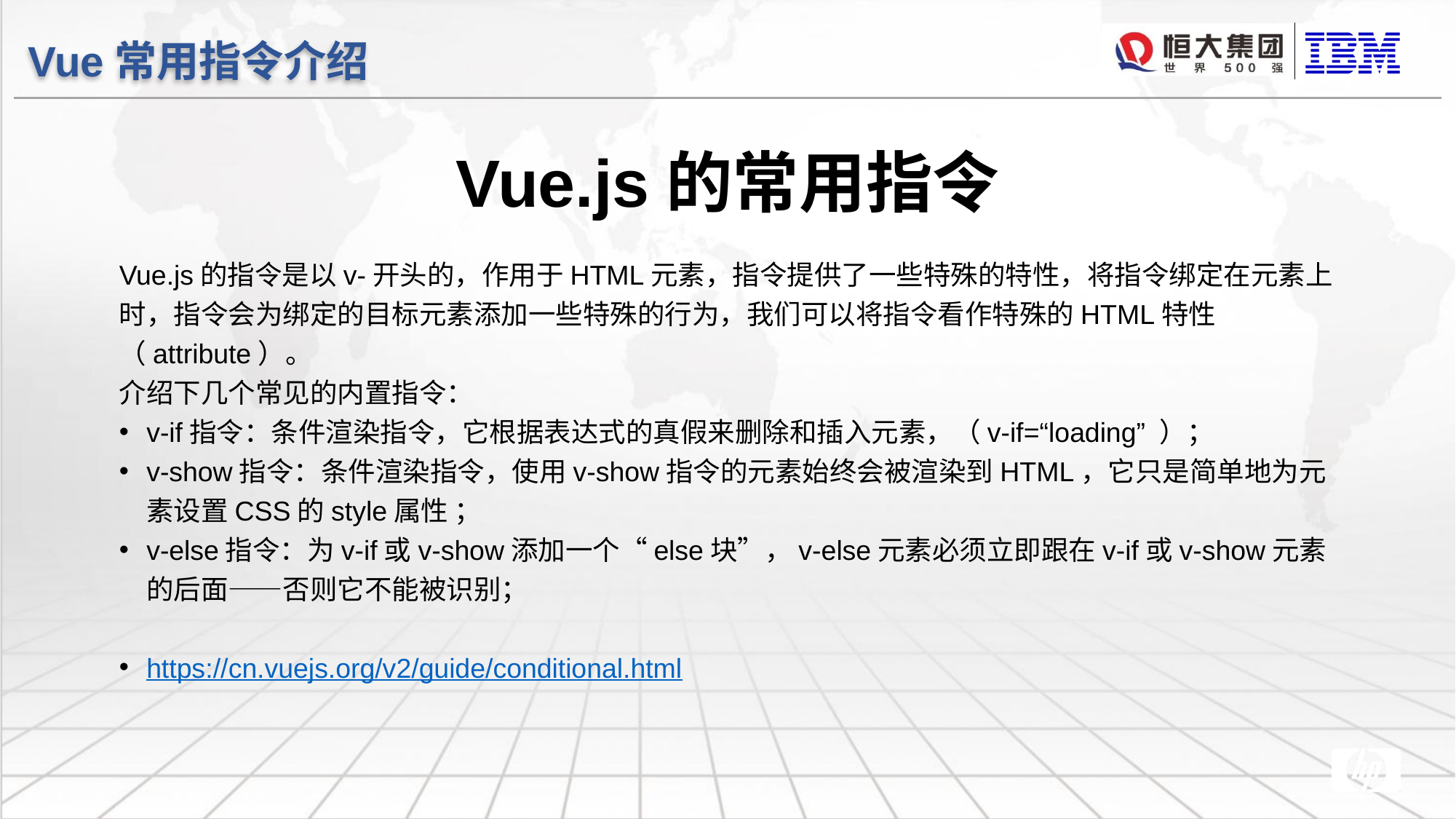

Vue常用指令介绍

Vue.js的常用指令
Vue.js的指令是以v-开头的，作用于HTML元素，指令提供了一些特殊的特性，将指令绑定在元素上时，指令会为绑定的目标元素添加一些特殊的行为，我们可以将指令看作特殊的HTML特性（attribute）。
介绍下几个常见的内置指令：
v-if指令：条件渲染指令，它根据表达式的真假来删除和插入元素，（v-if=“loading” ）；
v-show指令：条件渲染指令，使用v-show指令的元素始终会被渲染到HTML，它只是简单地为元素设置CSS的style属性 ；
v-else指令：为v-if或v-show添加一个“else块”，v-else元素必须立即跟在v-if或v-show元素的后面——否则它不能被识别；

https://cn.vuejs.org/v2/guide/conditional.html